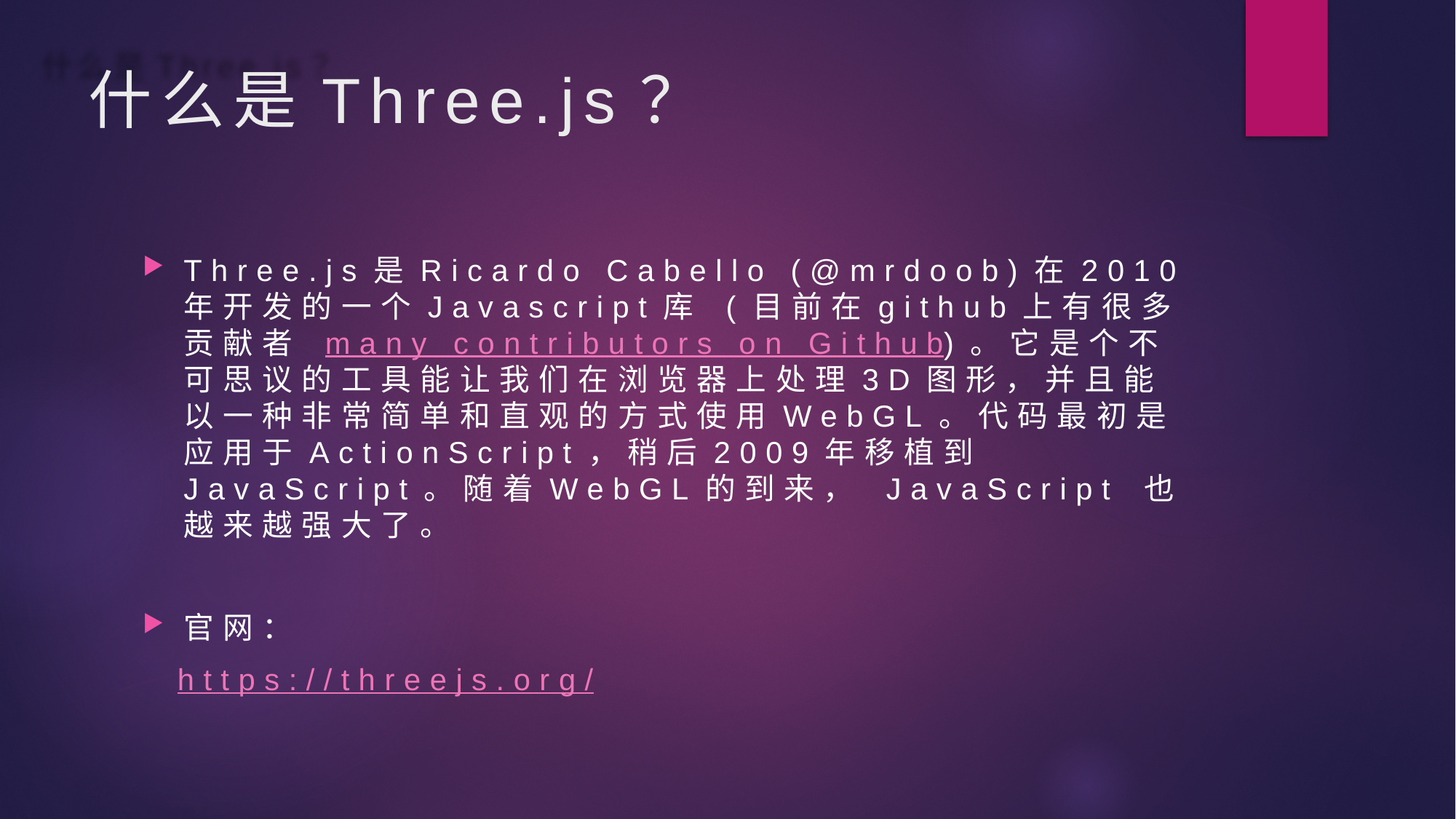

# 什么是Three.js？
Three.js是Ricardo Cabello (@mrdoob)在2010年开发的一个Javascript库 (目前在github上有很多贡献者 many contributors on Github)。它是个不可思议的工具能让我们在浏览器上处理3D图形，并且能以一种非常简单和直观的方式使用WebGL。代码最初是应用于ActionScript，稍后2009年移植到JavaScript。随着WebGL的到来， JavaScript 也越来越强大了。

官网：
  https://threejs.org/